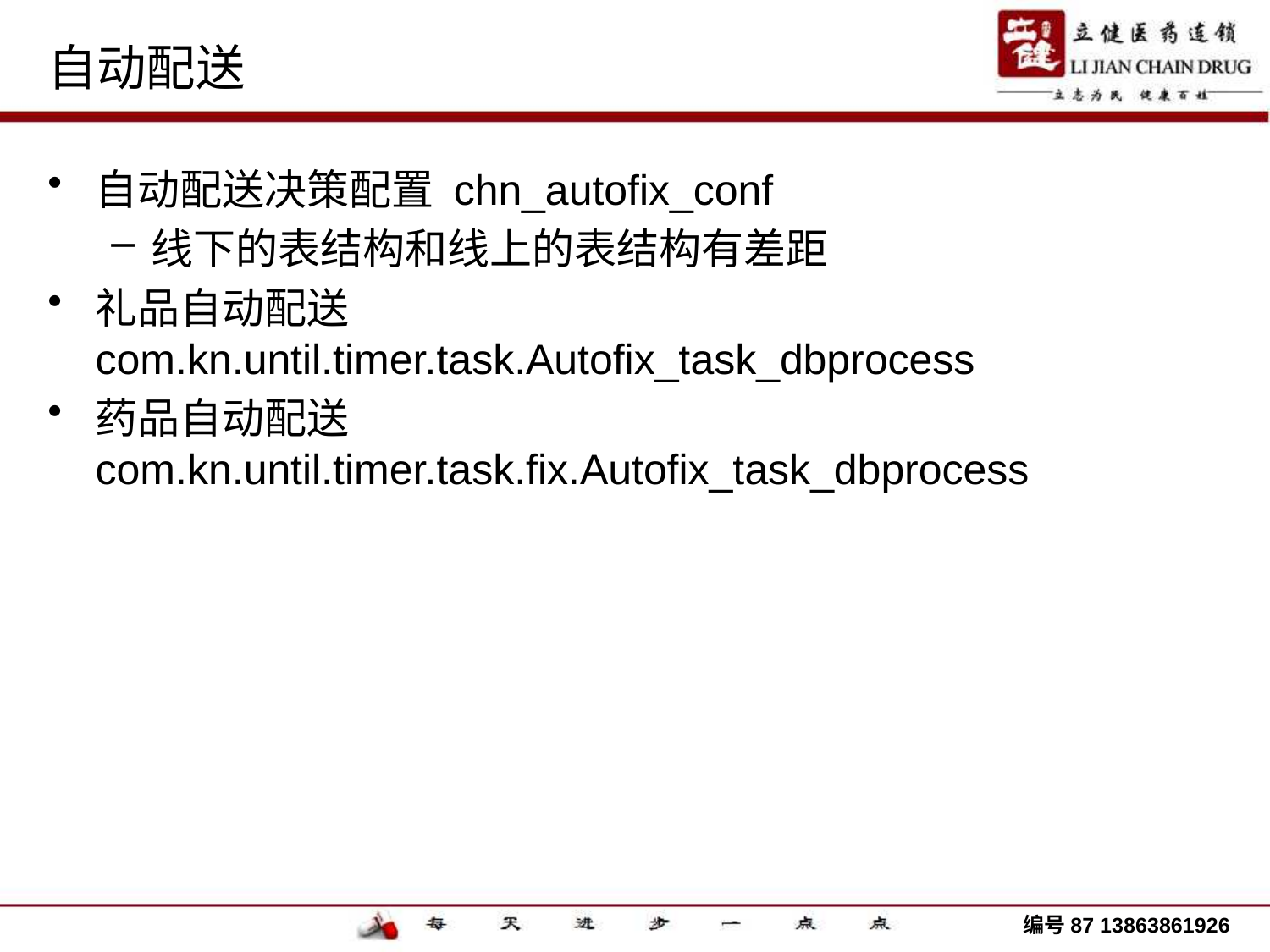

# 自动配送
自动配送决策配置 chn_autofix_conf
线下的表结构和线上的表结构有差距
礼品自动配送com.kn.until.timer.task.Autofix_task_dbprocess
药品自动配送com.kn.until.timer.task.fix.Autofix_task_dbprocess